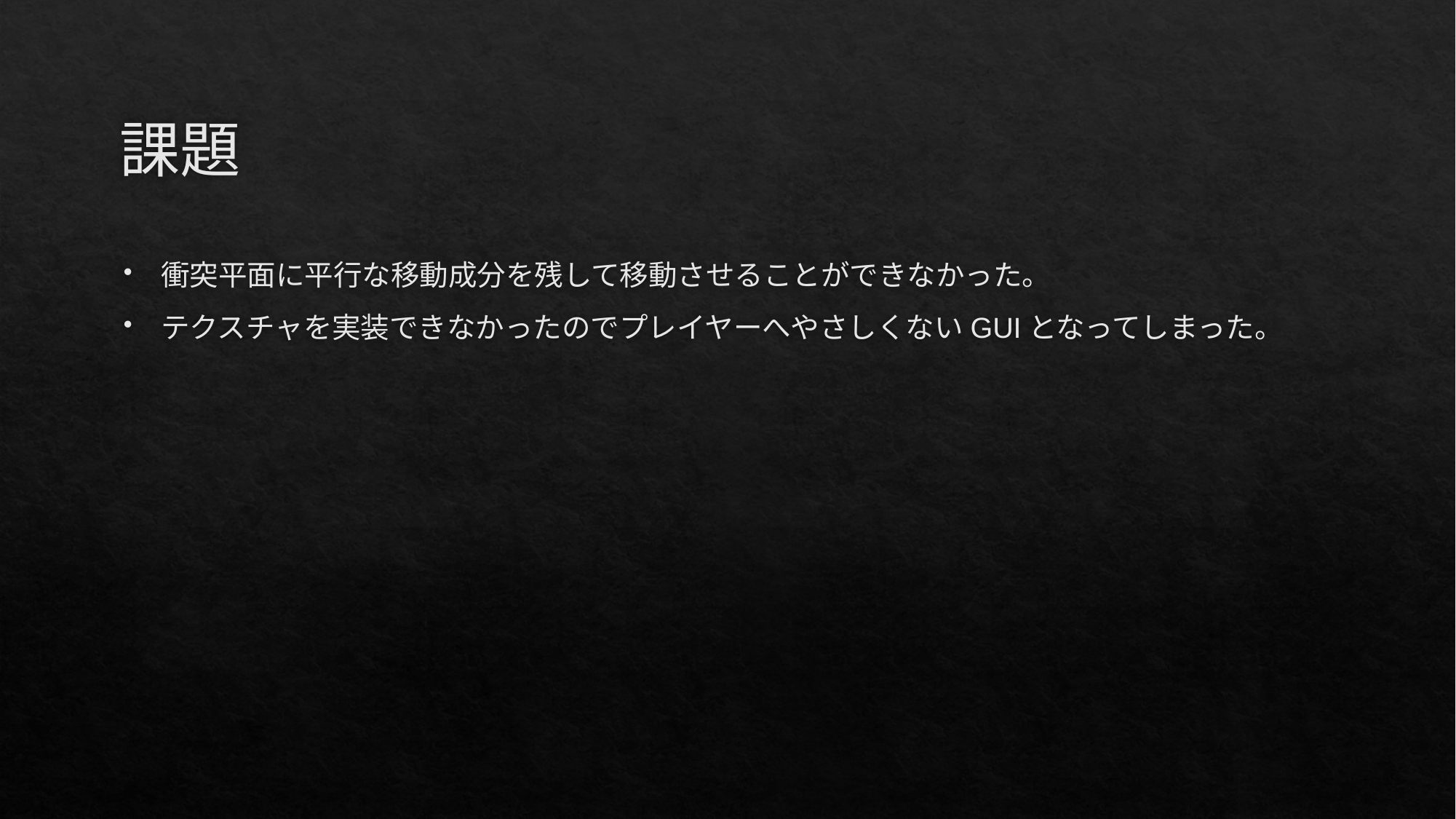

# 課題
衝突平面に平行な移動成分を残して移動させることができなかった。
テクスチャを実装できなかったのでプレイヤーへやさしくないGUIとなってしまった。